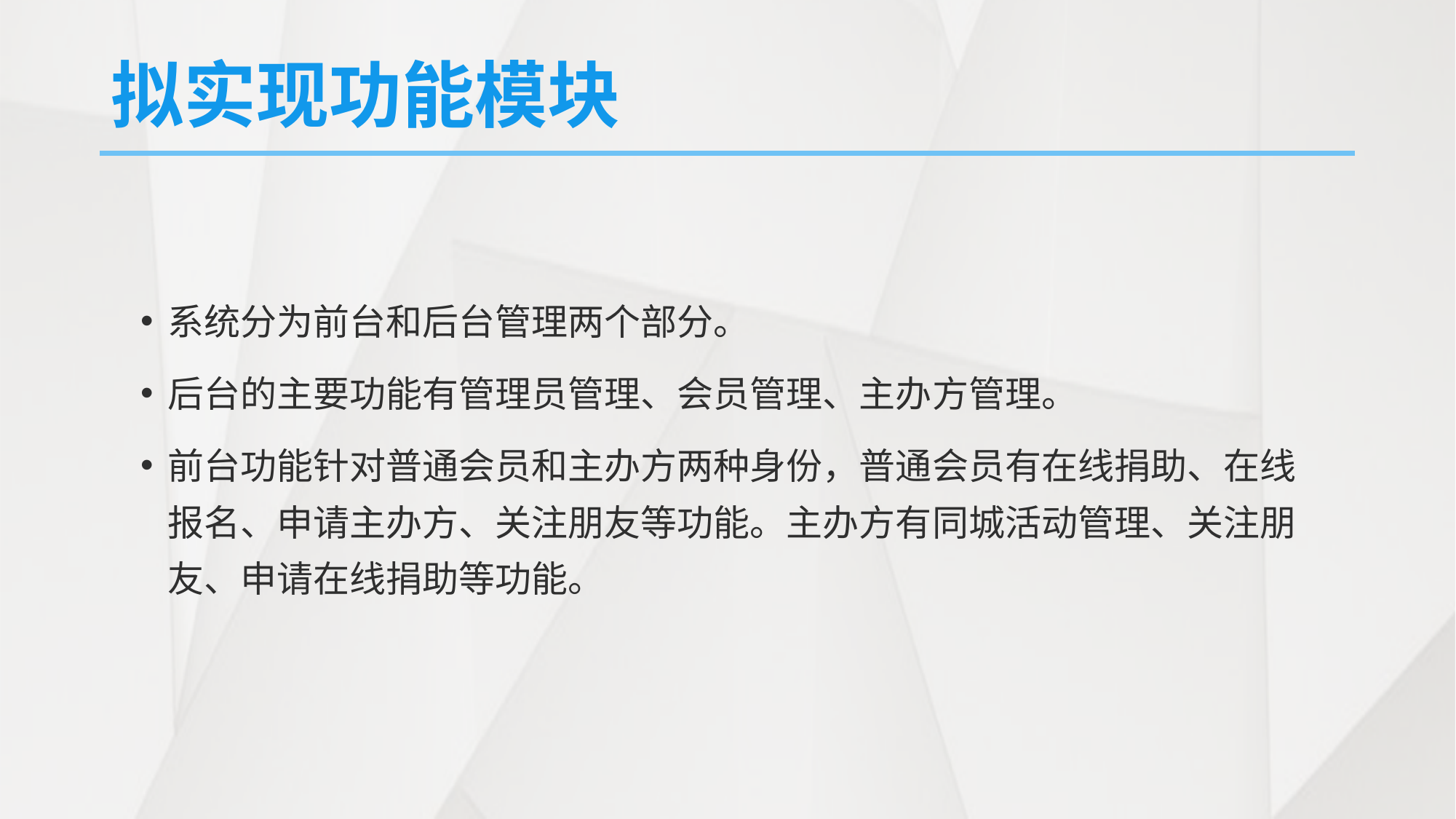

# 拟实现功能模块
系统分为前台和后台管理两个部分。
后台的主要功能有管理员管理、会员管理、主办方管理。
前台功能针对普通会员和主办方两种身份，普通会员有在线捐助、在线报名、申请主办方、关注朋友等功能。主办方有同城活动管理、关注朋友、申请在线捐助等功能。